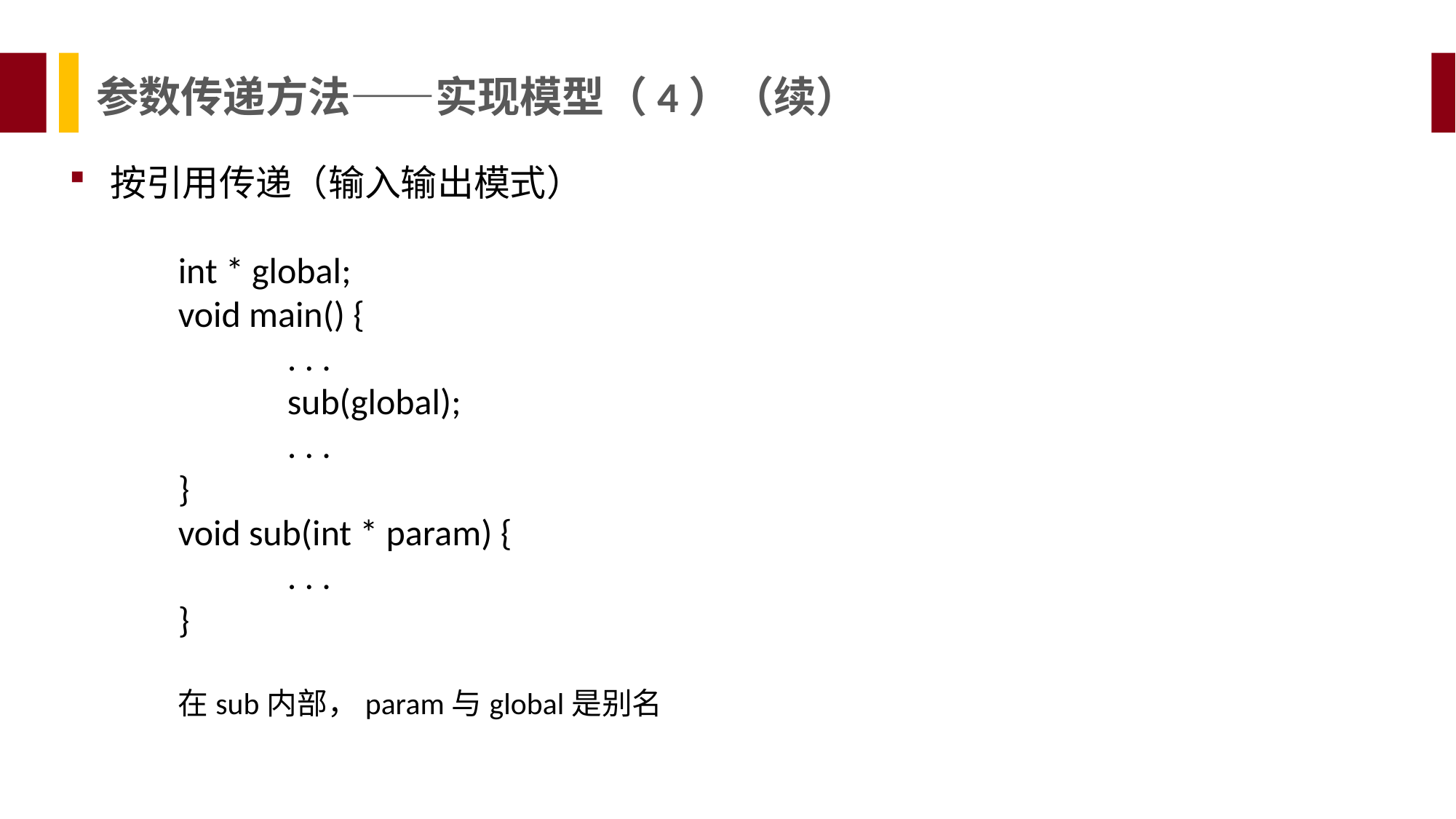

参数传递方法——实现模型（4）（续）
按引用传递（输入输出模式）

int * global;
void main() {
	. . .
	sub(global);
	. . .
}
void sub(int * param) {
	. . .
}

在sub内部，param与global是别名